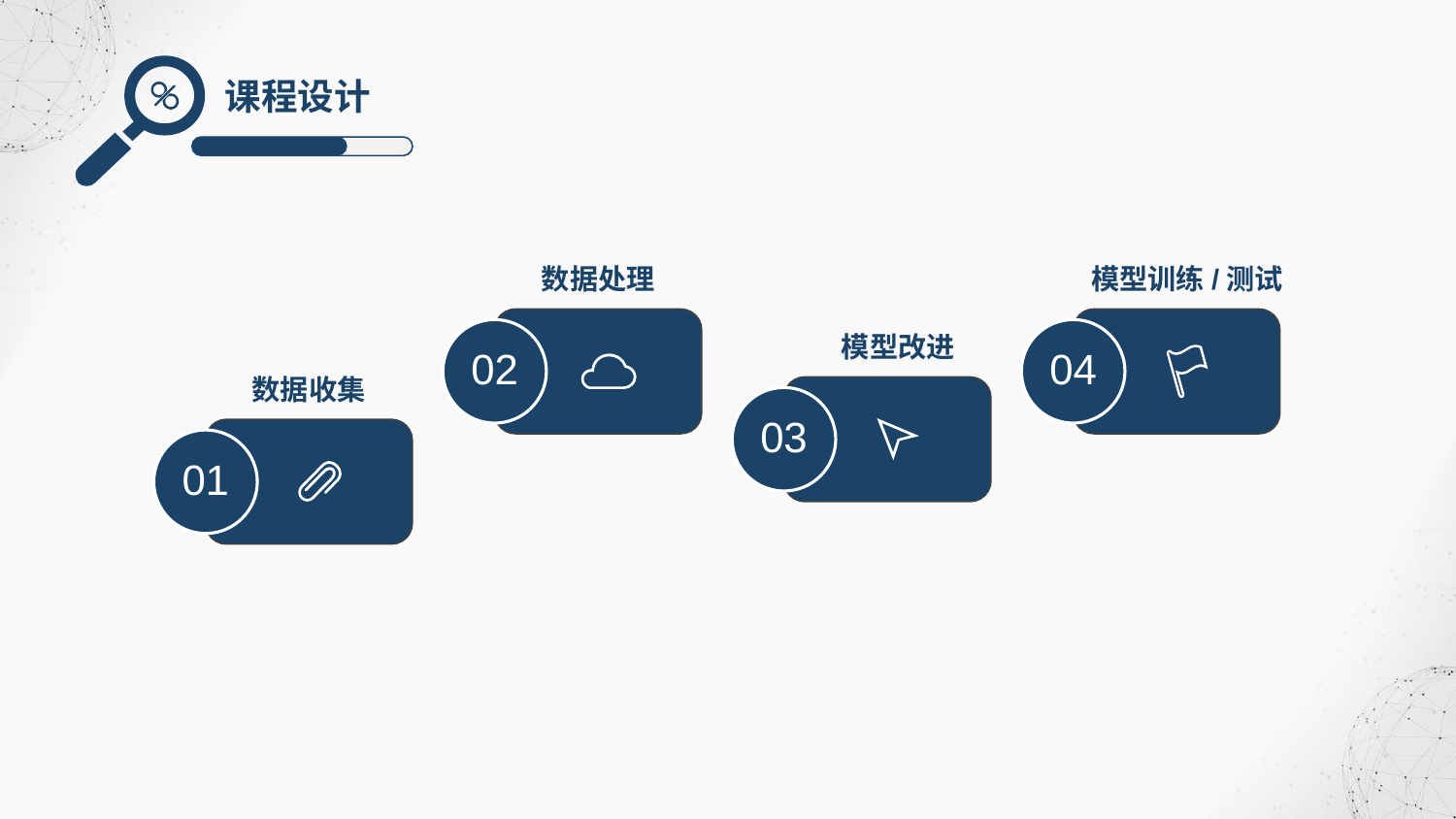

课程设计

数据处理
模型训练/测试

02

04

模型改进
数据收集

03

01